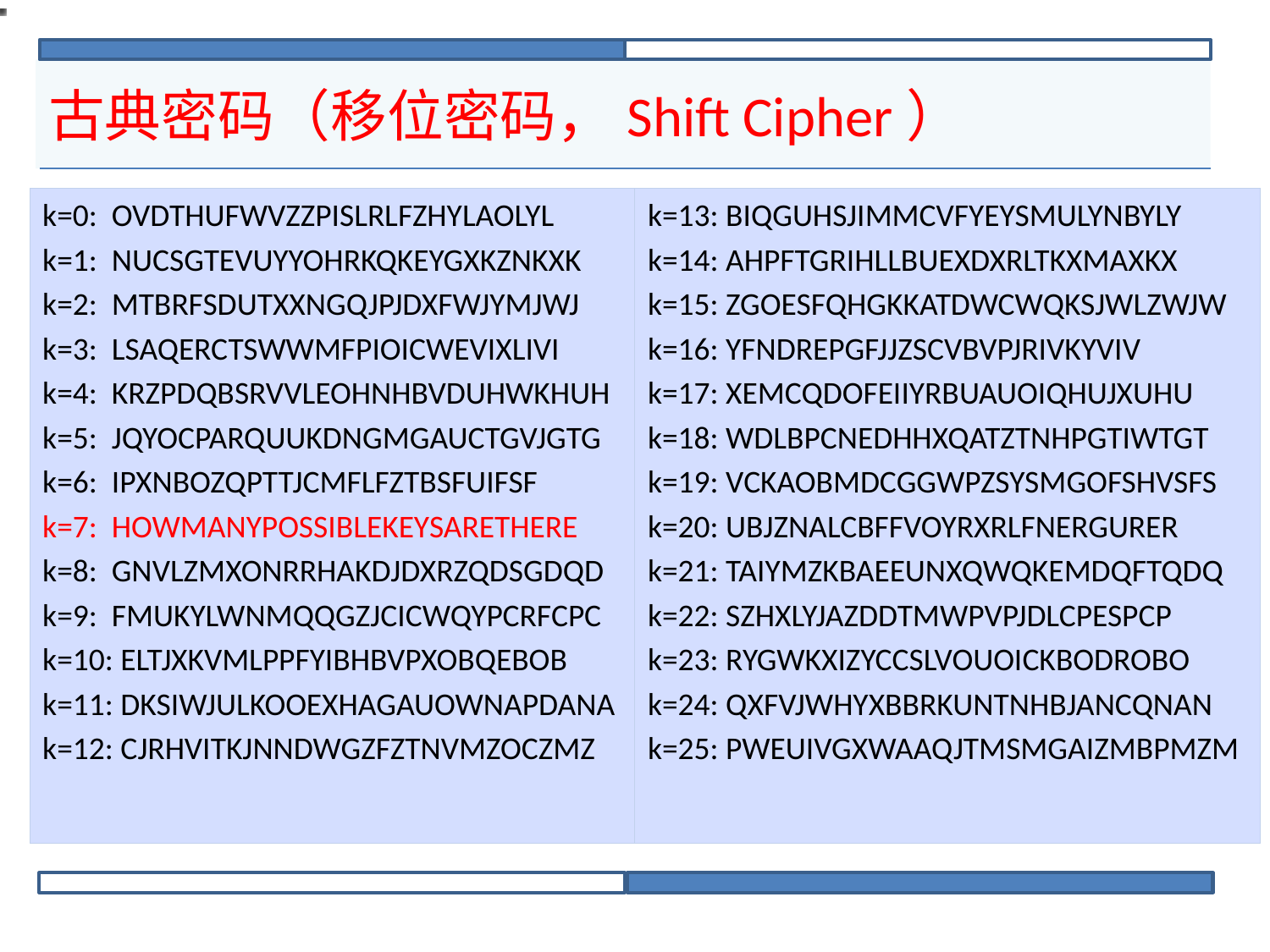

# 古典密码（移位密码，Shift Cipher）
k=0:  OVDTHUFWVZZPISLRLFZHYLAOLYL
k=1:  NUCSGTEVUYYOHRKQKEYGXKZNKXK
k=2:  MTBRFSDUTXXNGQJPJDXFWJYMJWJ
k=3:  LSAQERCTSWWMFPIOICWEVIXLIVI
k=4:  KRZPDQBSRVVLEOHNHBVDUHWKHUH
k=5:  JQYOCPARQUUKDNGMGAUCTGVJGTG
k=6:  IPXNBOZQPTTJCMFLFZTBSFUIFSF
k=7:  HOWMANYPOSSIBLEKEYSARETHERE
k=8:  GNVLZMXONRRHAKDJDXRZQDSGDQD
k=9:  FMUKYLWNMQQGZJCICWQYPCRFCPC
k=10: ELTJXKVMLPPFYIBHBVPXOBQEBOB
k=11: DKSIWJULKOOEXHAGAUOWNAPDANA
k=12: CJRHVITKJNNDWGZFZTNVMZOCZMZ
k=13: BIQGUHSJIMMCVFYEYSMULYNBYLY
k=14: AHPFTGRIHLLBUEXDXRLTKXMAXKX
k=15: ZGOESFQHGKKATDWCWQKSJWLZWJW
k=16: YFNDREPGFJJZSCVBVPJRIVKYVIV
k=17: XEMCQDOFEIIYRBUAUOIQHUJXUHU
k=18: WDLBPCNEDHHXQATZTNHPGTIWTGT
k=19: VCKAOBMDCGGWPZSYSMGOFSHVSFS
k=20: UBJZNALCBFFVOYRXRLFNERGURER
k=21: TAIYMZKBAEEUNXQWQKEMDQFTQDQ
k=22: SZHXLYJAZDDTMWPVPJDLCPESPCP
k=23: RYGWKXIZYCCSLVOUOICKBODROBO
k=24: QXFVJWHYXBBRKUNTNHBJANCQNAN
k=25: PWEUIVGXWAAQJTMSMGAIZMBPMZM